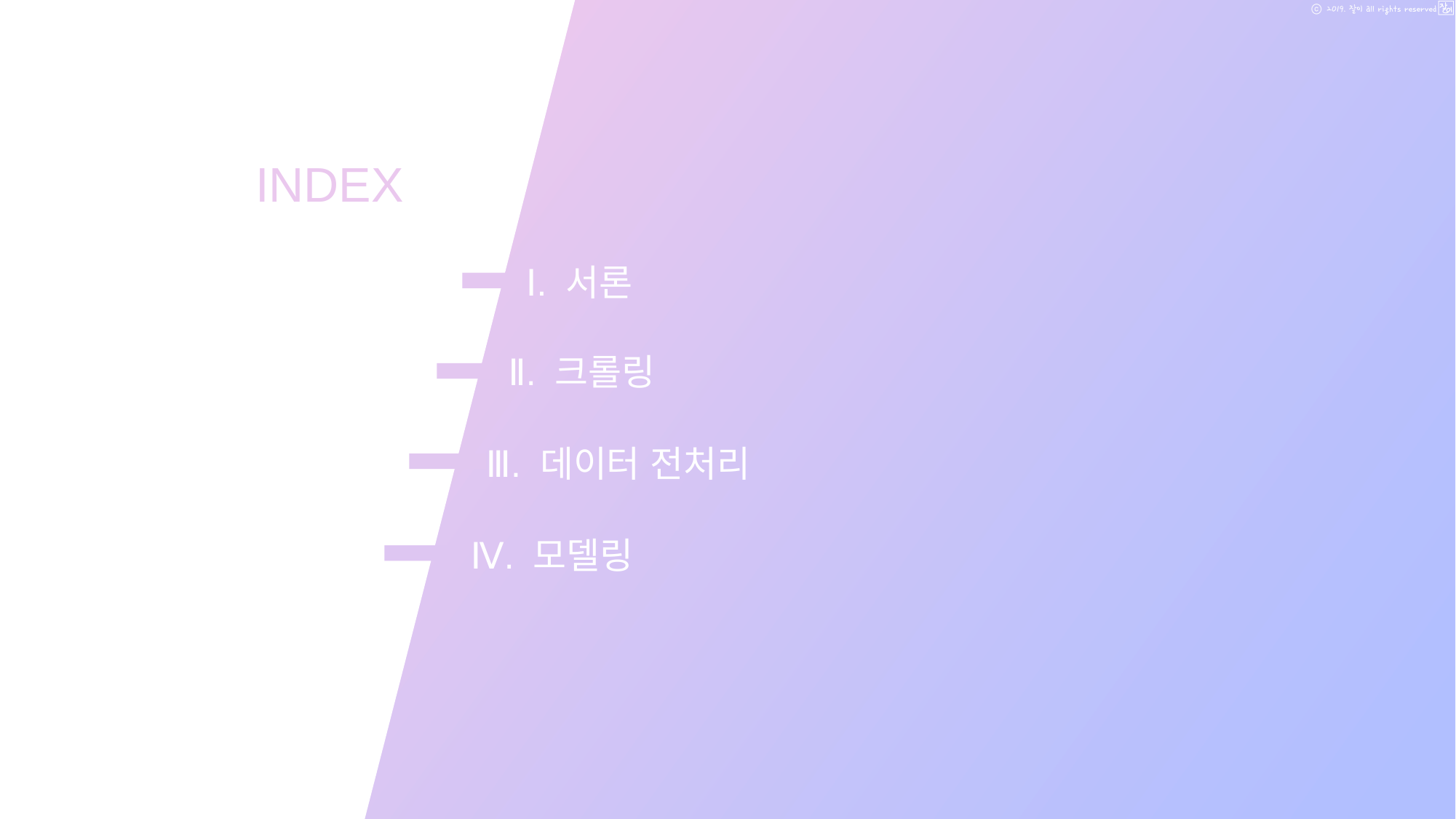

# INDEX
Ⅰ. 서론

Ⅱ. 크롤링

Ⅲ. 데이터 전처리

Ⅳ. 모델링